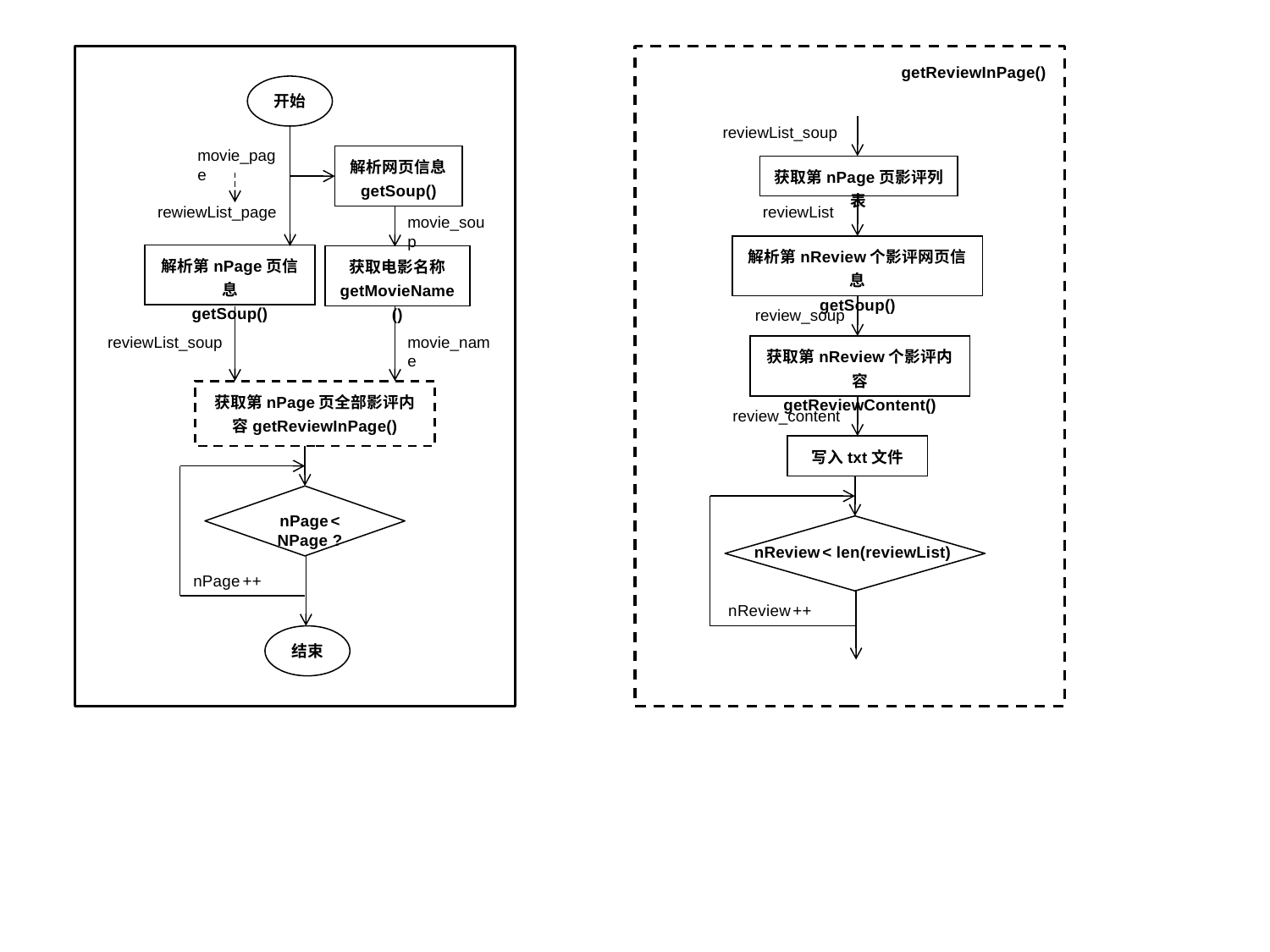

getReviewInPage()
开始
reviewList_soup
movie_page
解析网页信息
getSoup()
获取第nPage页影评列表
rewiewList_page
reviewList
movie_soup
解析第nReview个影评网页信息
getSoup()
解析第nPage页信息
getSoup()
获取电影名称 getMovieName()
review_soup
reviewList_soup
movie_name
获取第nReview个影评内容
getReviewContent()
获取第nPage页全部影评内容getReviewInPage()
review_content
写入txt文件

nPage < NPage ?

nReview < len(reviewList)
nPage ++
nReview ++
结束